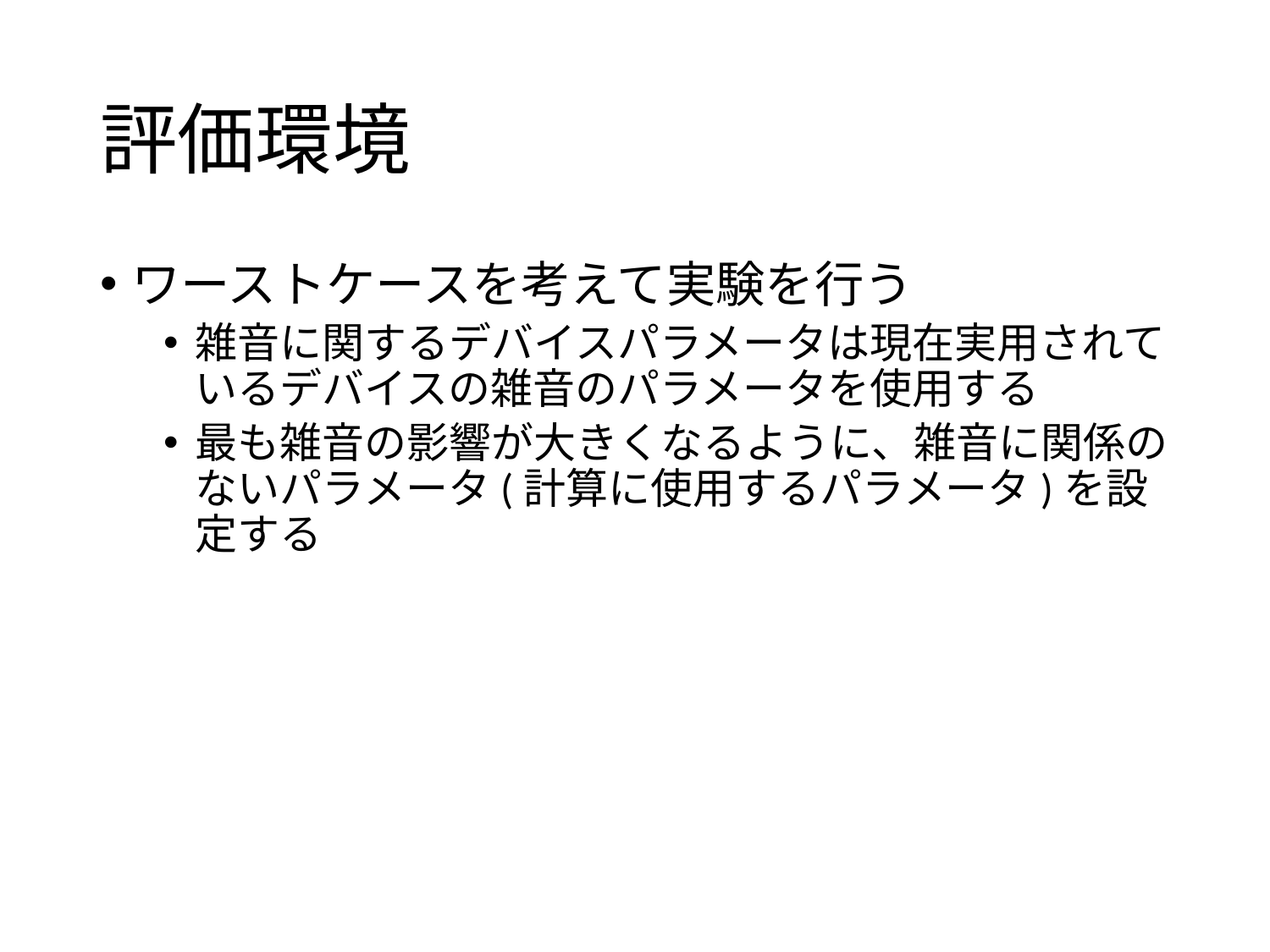

# 評価環境
ワーストケースを考えて実験を行う
雑音に関するデバイスパラメータは現在実用されているデバイスの雑音のパラメータを使用する
最も雑音の影響が大きくなるように、雑音に関係のないパラメータ(計算に使用するパラメータ)を設定する